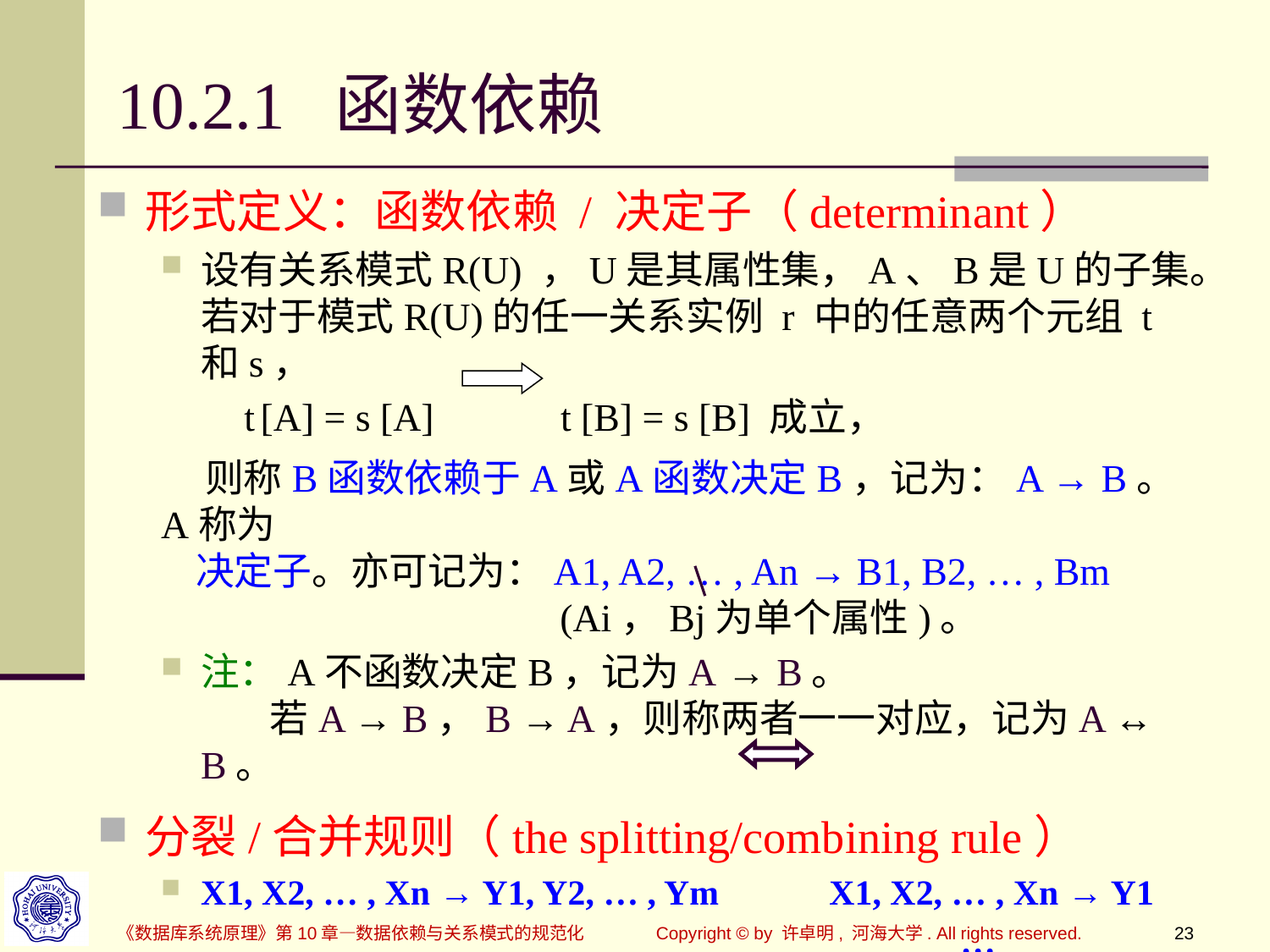

# 10.2.1  函数依赖
形式定义：函数依赖 / 决定子（determinant）
设有关系模式R(U) ，U是其属性集，A、B是U的子集。若对于模式R(U)的任一关系实例 r 中的任意两个元组 t 和s，
  t [A] = s [A]             t [B] = s [B] 成立，
    则称B函数依赖于A或A函数决定B，记为：A → B。A称为
    决定子。亦可记为：A1, A2, … , An → B1, B2, … , Bm
                                         (Ai，Bj为单个属性)。
注：A不函数决定B，记为A → B。
        若A → B，B → A，则称两者一一对应，记为A ↔ B。
分裂/合并规则（the splitting/combining rule）
X1, X2, … , Xn → Y1, Y2, … , Ym            X1, X2, … , Xn → Y1
                                                                                          …
                                                                           X1, X2, … , Xn → Ym

《数据库系统原理》第10章—数据依赖与关系模式的规范化
Copyright © by 许卓明, 河海大学. All rights reserved.
23